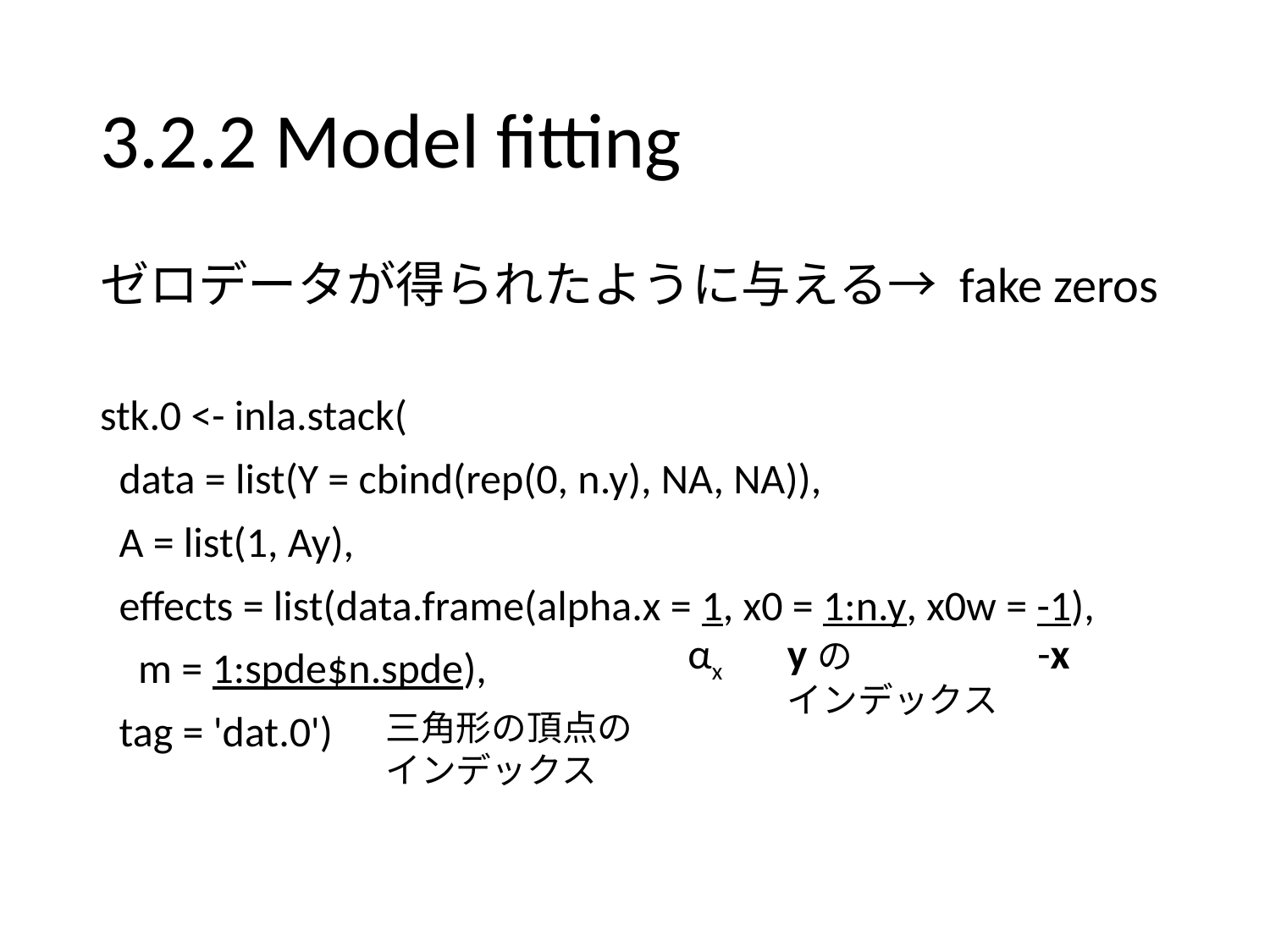

# 3.2.2 Model fitting
ゼロデータが得られたように与える→ fake zeros

stk.0 <- inla.stack(
  data = list(Y = cbind(rep(0, n.y), NA, NA)),
  A = list(1, Ay),
  effects = list(data.frame(alpha.x = 1, x0 = 1:n.y, x0w = -1),
    m = 1:spde$n.spde),
  tag = 'dat.0')
αx
yの
インデックス
-x
三角形の頂点の
インデックス